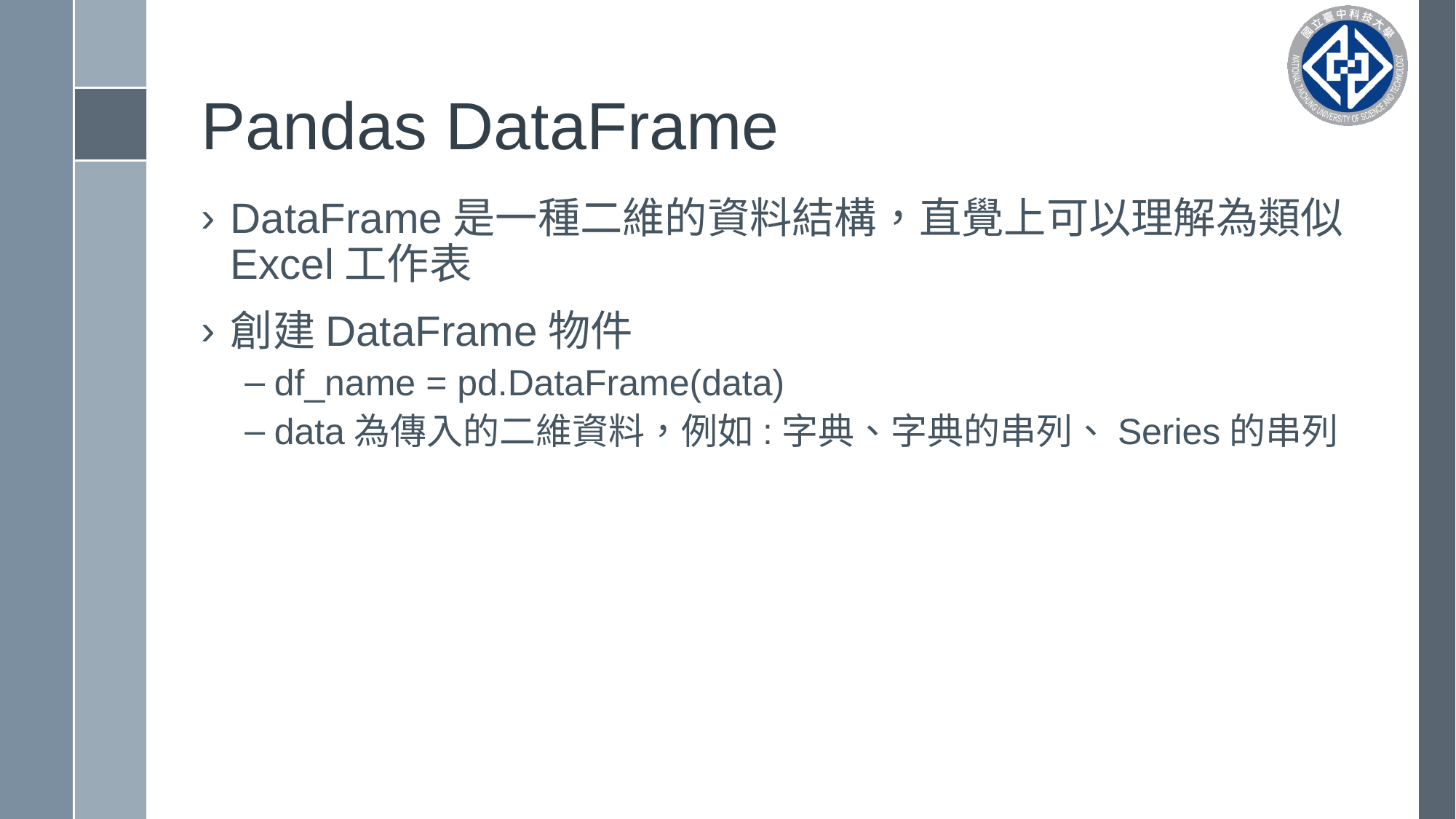

# Pandas DataFrame
DataFrame是一種二維的資料結構，直覺上可以理解為類似Excel工作表
創建DataFrame物件
df_name = pd.DataFrame(data)
data為傳入的二維資料，例如:字典、字典的串列、Series的串列